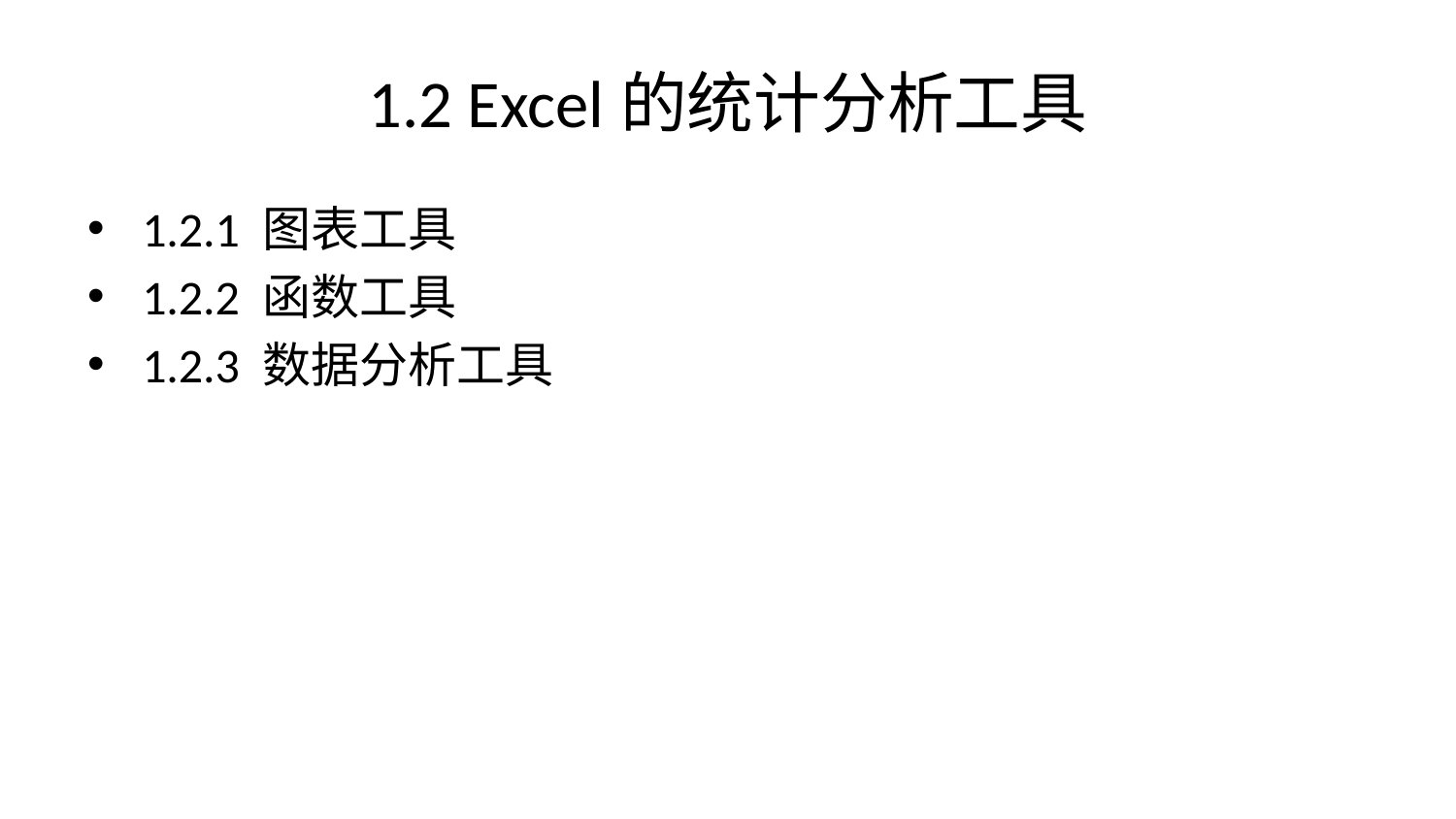

# 1.2 Excel的统计分析工具
1.2.1 图表工具
1.2.2 函数工具
1.2.3 数据分析工具